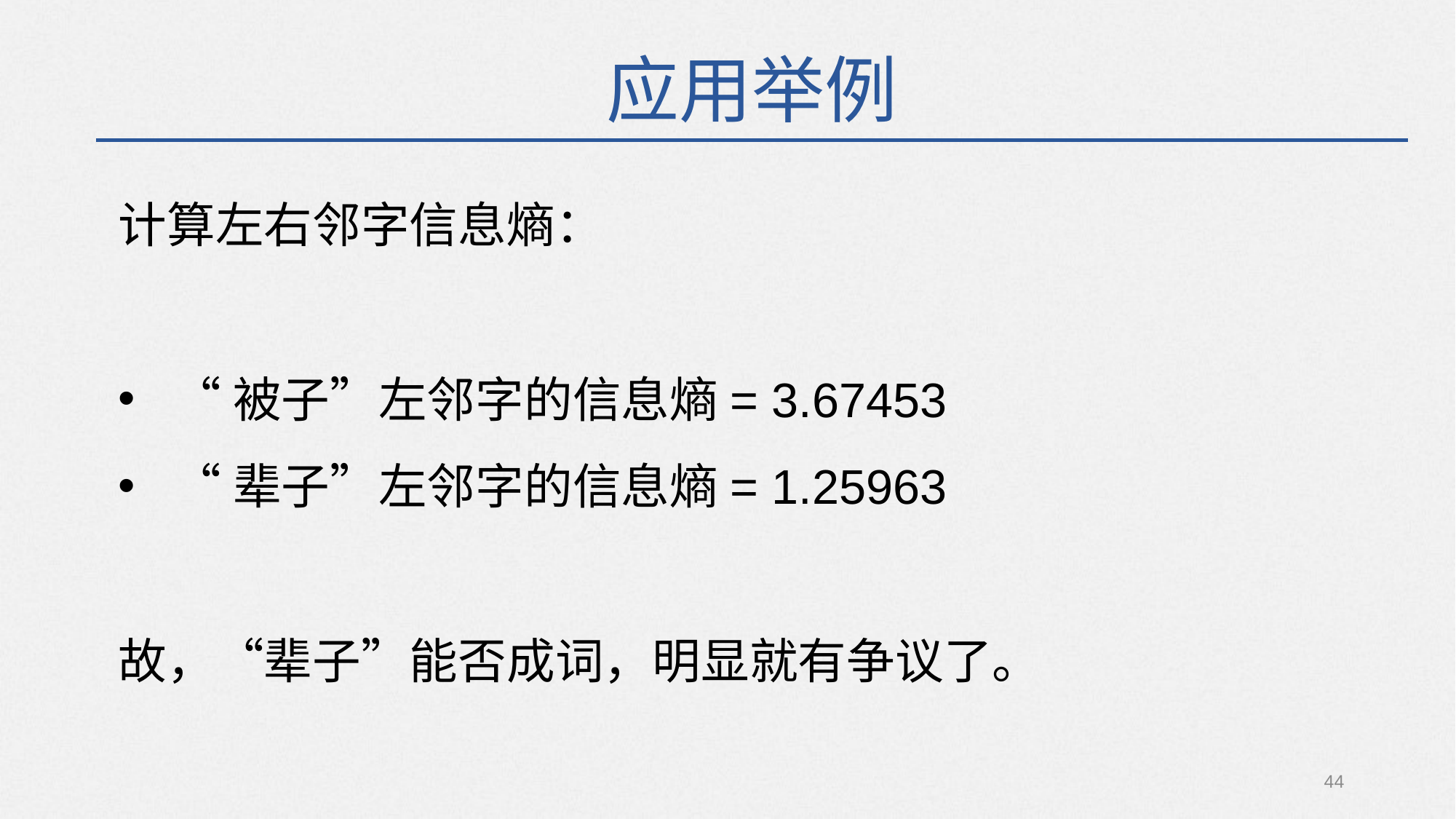

应用举例
计算左右邻字信息熵：

“被子”左邻字的信息熵= 3.67453
“辈子”左邻字的信息熵= 1.25963

故，“辈子”能否成词，明显就有争议了。
44